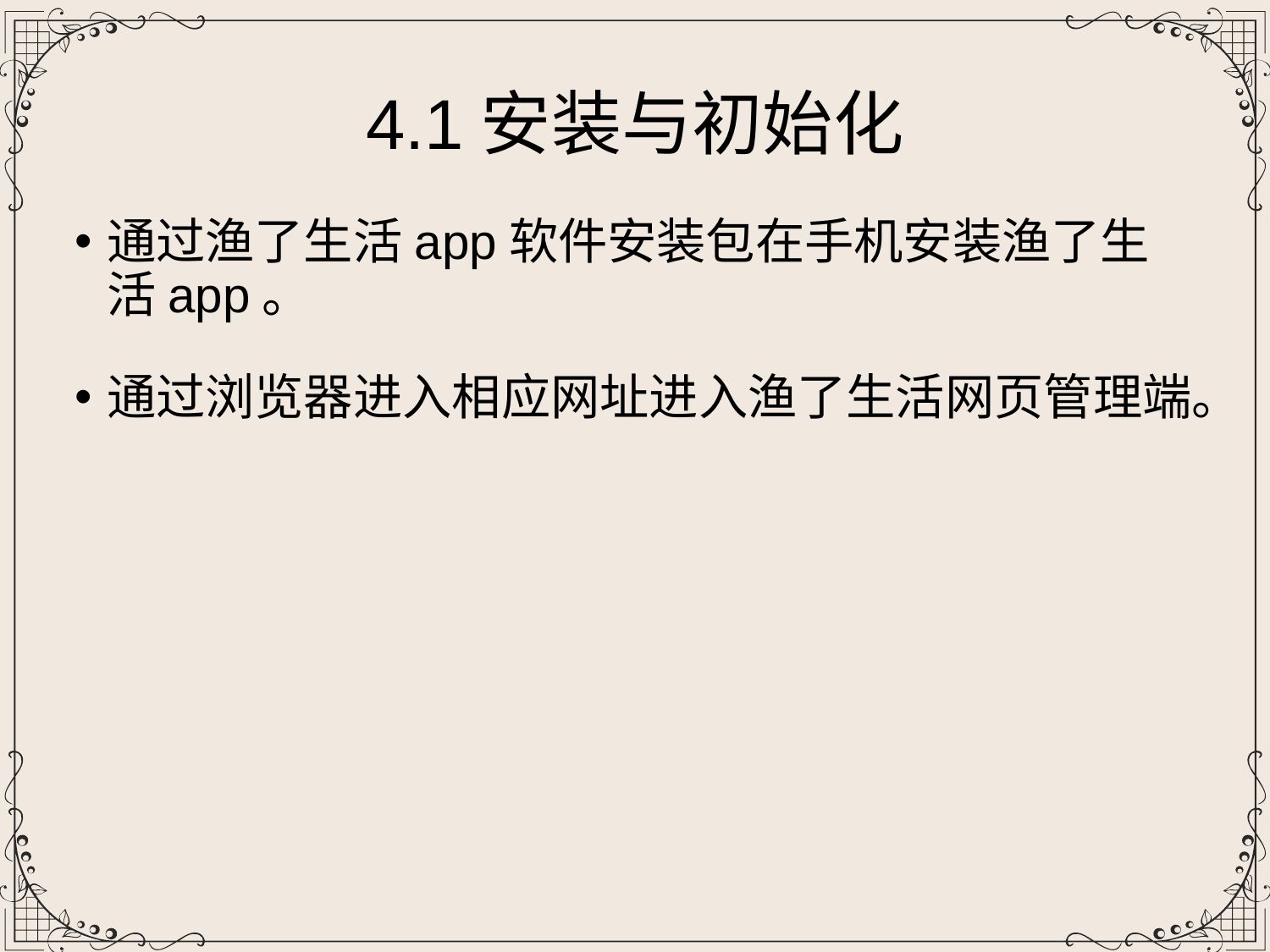

4.1安装与初始化
通过渔了生活app软件安装包在手机安装渔了生活app。
通过浏览器进入相应网址进入渔了生活网页管理端。